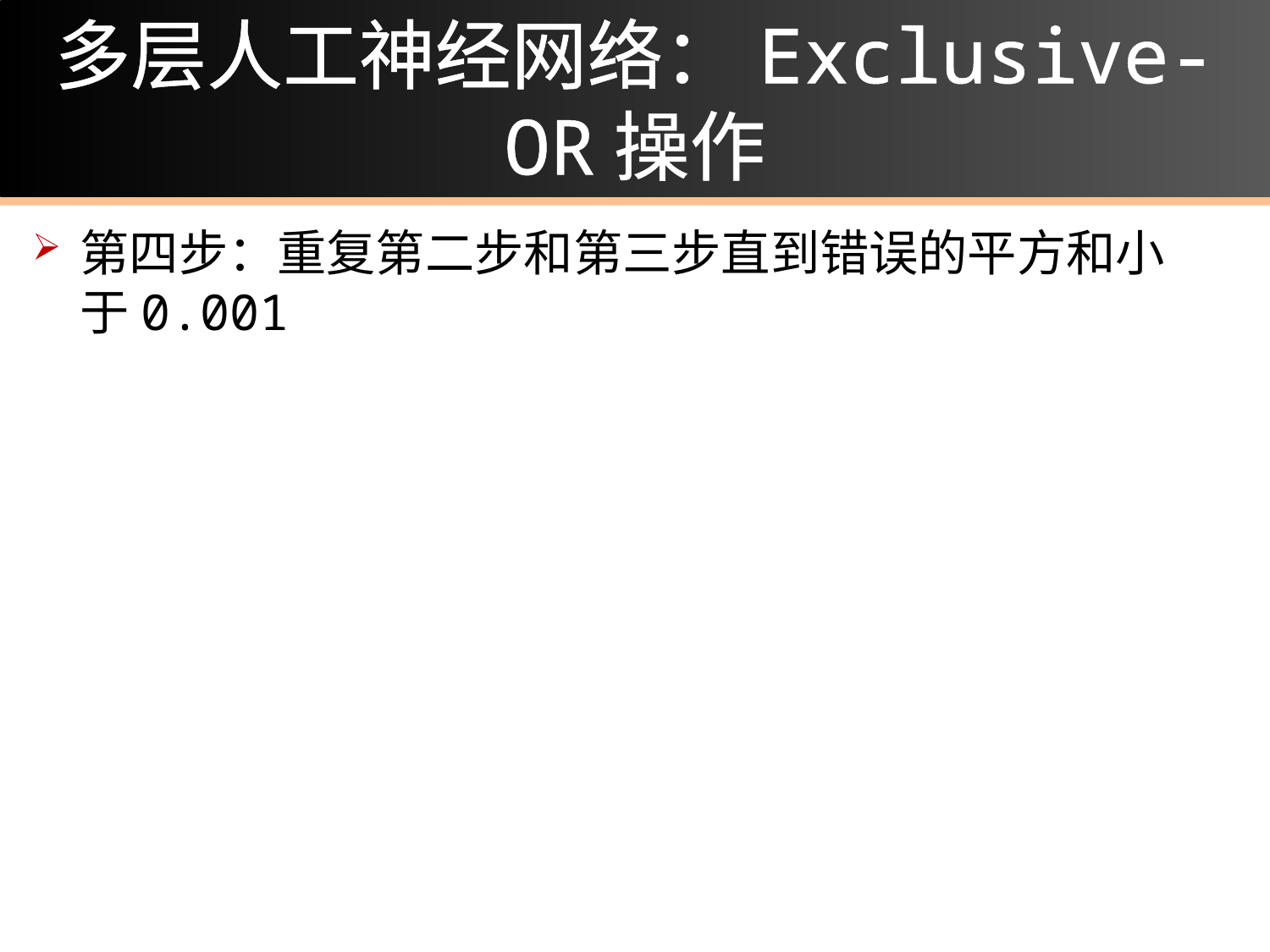

# 多层人工神经网络：Exclusive-OR操作
第四步：重复第二步和第三步直到错误的平方和小于0.001